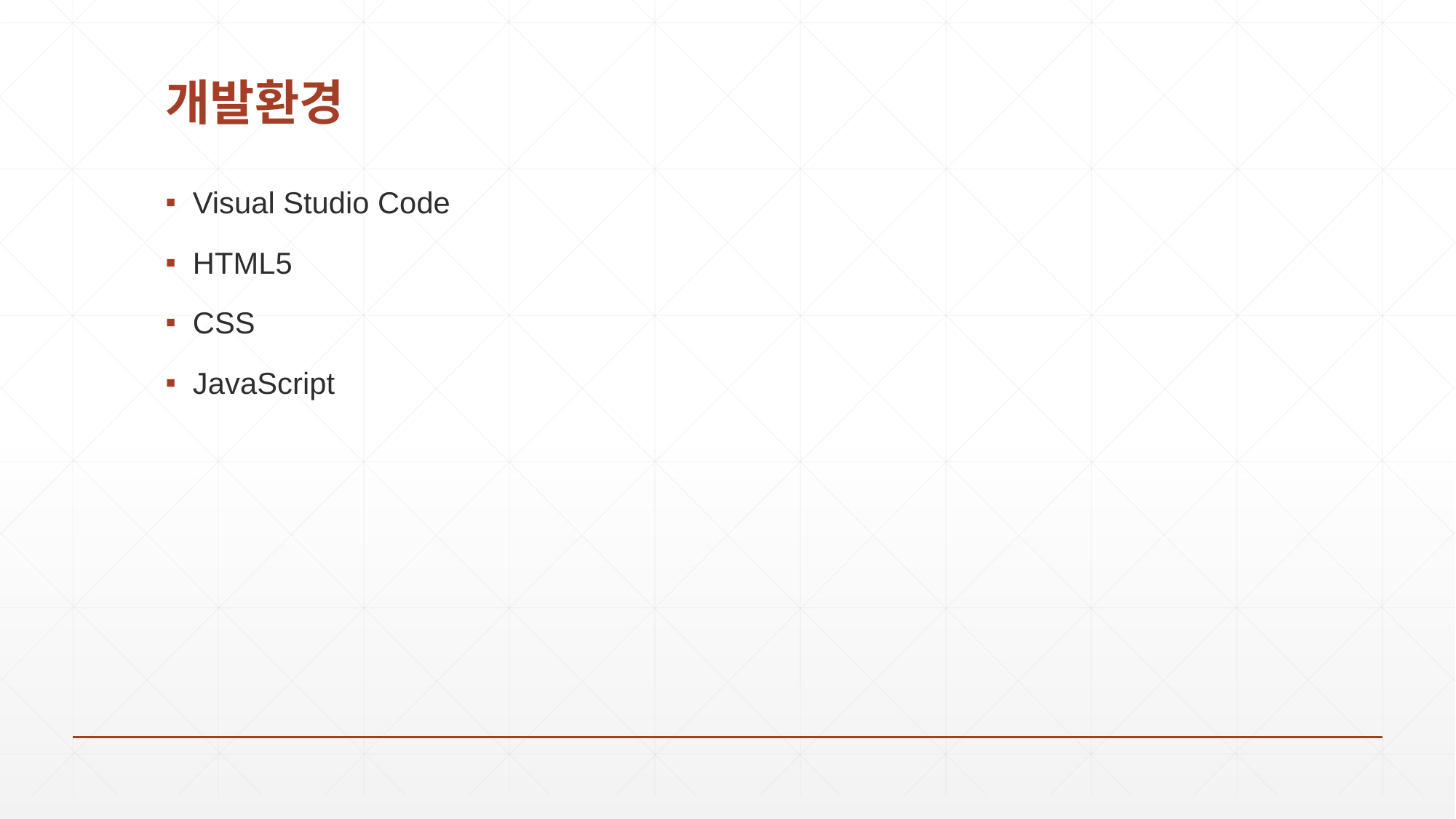

# 개발환경
Visual Studio Code
HTML5
CSS
JavaScript